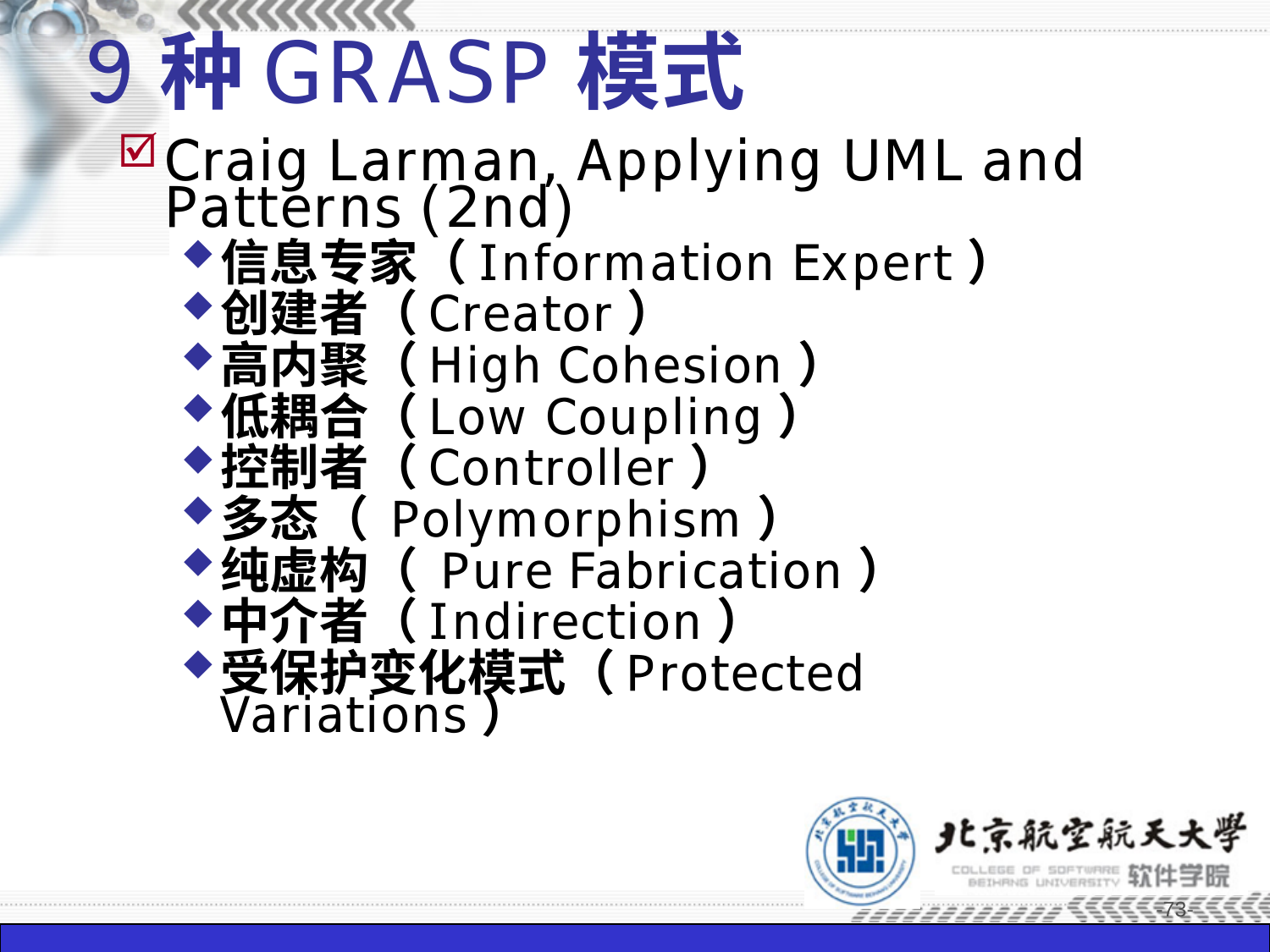

# 9种GRASP模式
Craig Larman, Applying UML and Patterns (2nd)
信息专家（Information Expert）
创建者（Creator）
高内聚（High Cohesion）
低耦合（Low Coupling）
控制者（Controller）
多态（ Polymorphism）
纯虚构（ Pure Fabrication）
中介者（Indirection）
受保护变化模式（Protected Variations）
-73-